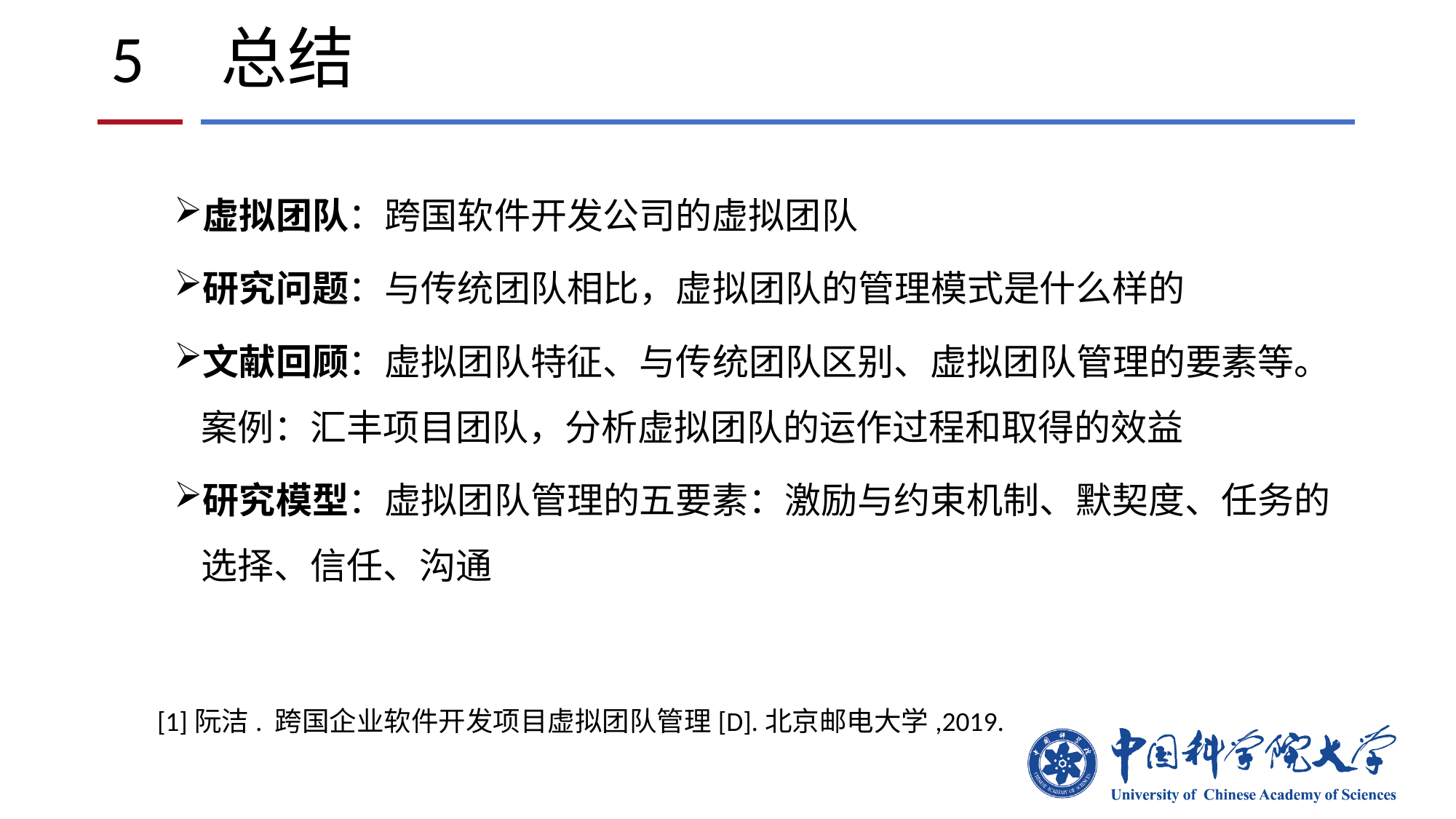

# 5    总结
虚拟团队：跨国软件开发公司的虚拟团队
研究问题：与传统团队相比，虚拟团队的管理模式是什么样的
文献回顾：虚拟团队特征、与传统团队区别、虚拟团队管理的要素等。案例：汇丰项目团队，分析虚拟团队的运作过程和取得的效益
研究模型：虚拟团队管理的五要素：激励与约束机制、默契度、任务的选择、信任、沟通

[1]阮洁. 跨国企业软件开发项目虚拟团队管理[D].北京邮电大学,2019.